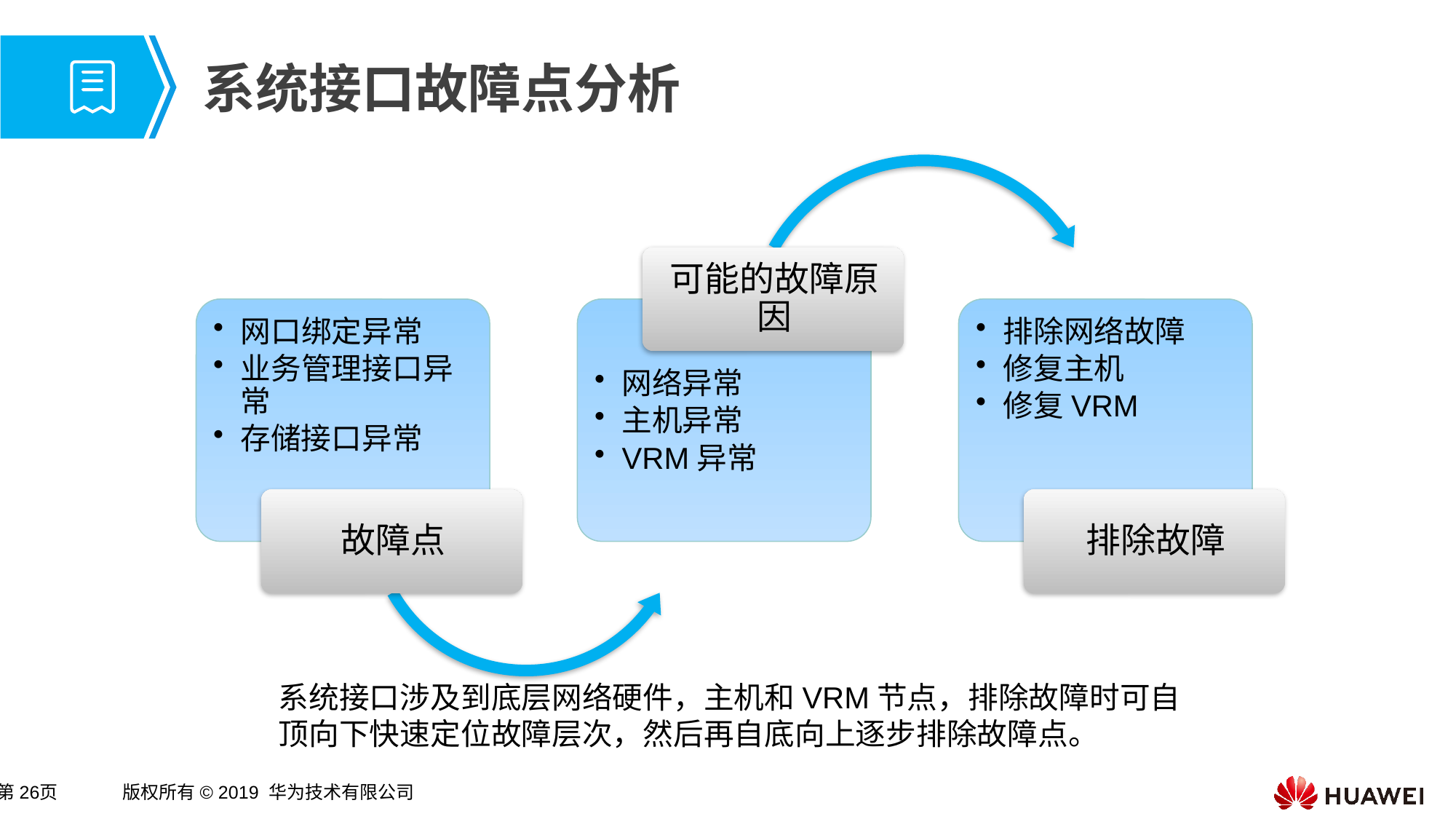

# 系统接口故障点分析
网口绑定异常
业务管理接口异常
存储接口异常
故障点
网络异常
主机异常
VRM异常
可能的故障原因
排除网络故障
修复主机
修复VRM
排除故障
系统接口涉及到底层网络硬件，主机和VRM节点，排除故障时可自顶向下快速定位故障层次，然后再自底向上逐步排除故障点。